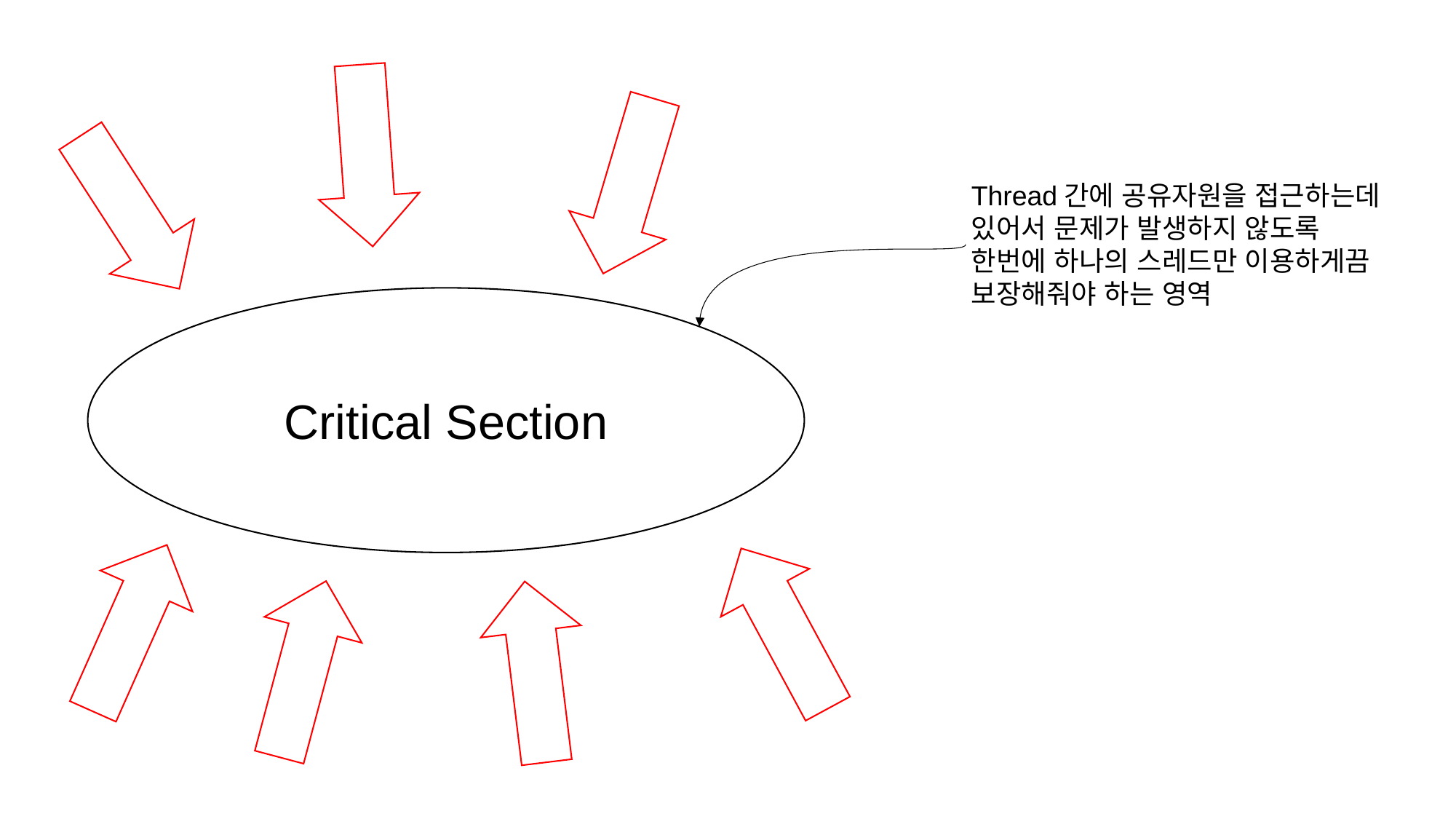

Thread간에 공유자원을 접근하는데 있어서 문제가 발생하지 않도록
한번에 하나의 스레드만 이용하게끔
보장해줘야 하는 영역
Critical Section